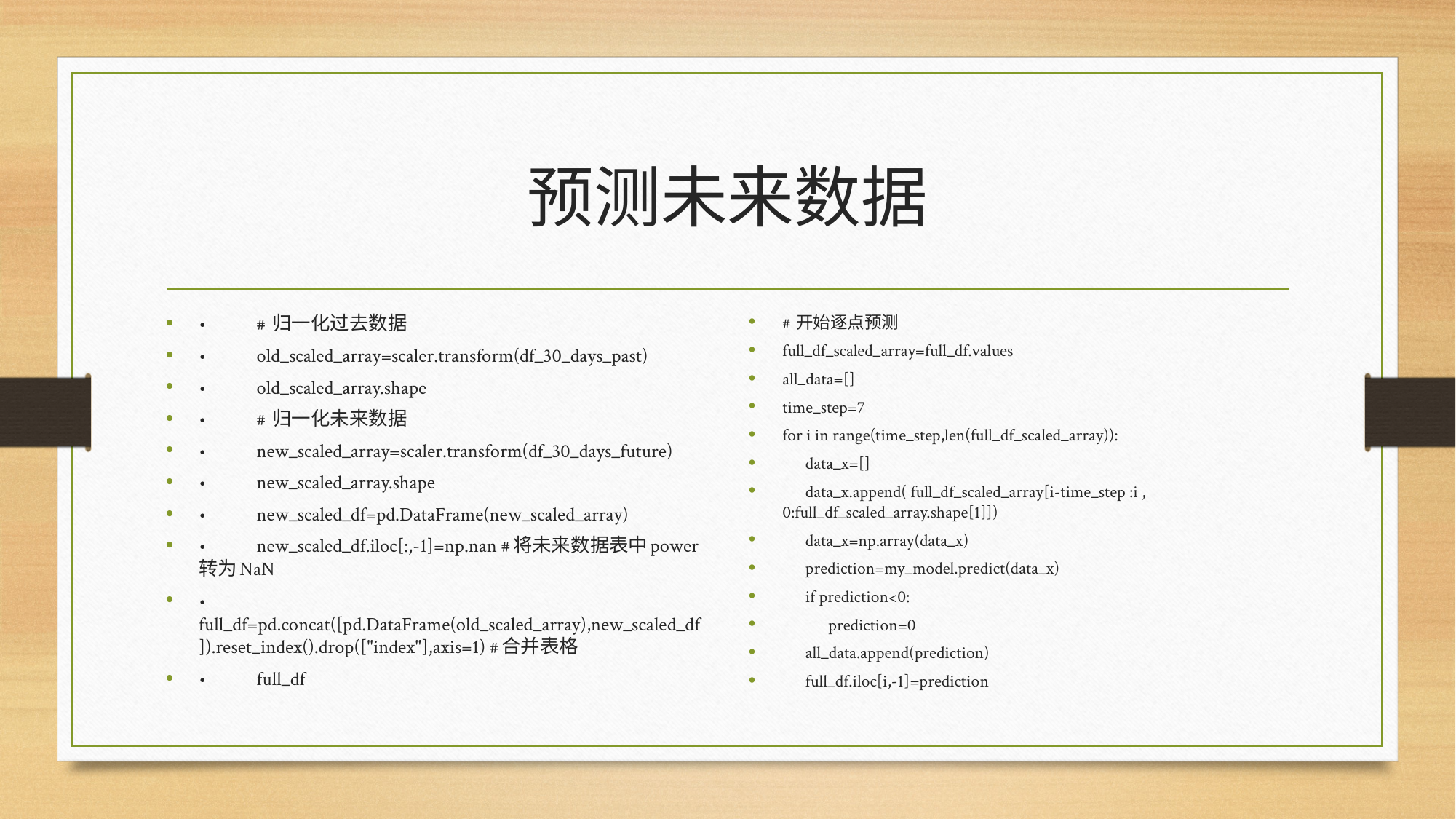

# 预测未来数据
•	# 归一化过去数据
•	old_scaled_array=scaler.transform(df_30_days_past)
•	old_scaled_array.shape
•	# 归一化未来数据
•	new_scaled_array=scaler.transform(df_30_days_future)
•	new_scaled_array.shape
•	new_scaled_df=pd.DataFrame(new_scaled_array)
•	new_scaled_df.iloc[:,-1]=np.nan #将未来数据表中power转为NaN
•	full_df=pd.concat([pd.DataFrame(old_scaled_array),new_scaled_df]).reset_index().drop(["index"],axis=1) #合并表格
•	full_df
# 开始逐点预测
full_df_scaled_array=full_df.values
all_data=[]
time_step=7
for i in range(time_step,len(full_df_scaled_array)):
      data_x=[]
      data_x.append( full_df_scaled_array[i-time_step :i , 0:full_df_scaled_array.shape[1]])
      data_x=np.array(data_x)
      prediction=my_model.predict(data_x)
      if prediction<0:
            prediction=0
      all_data.append(prediction)
      full_df.iloc[i,-1]=prediction